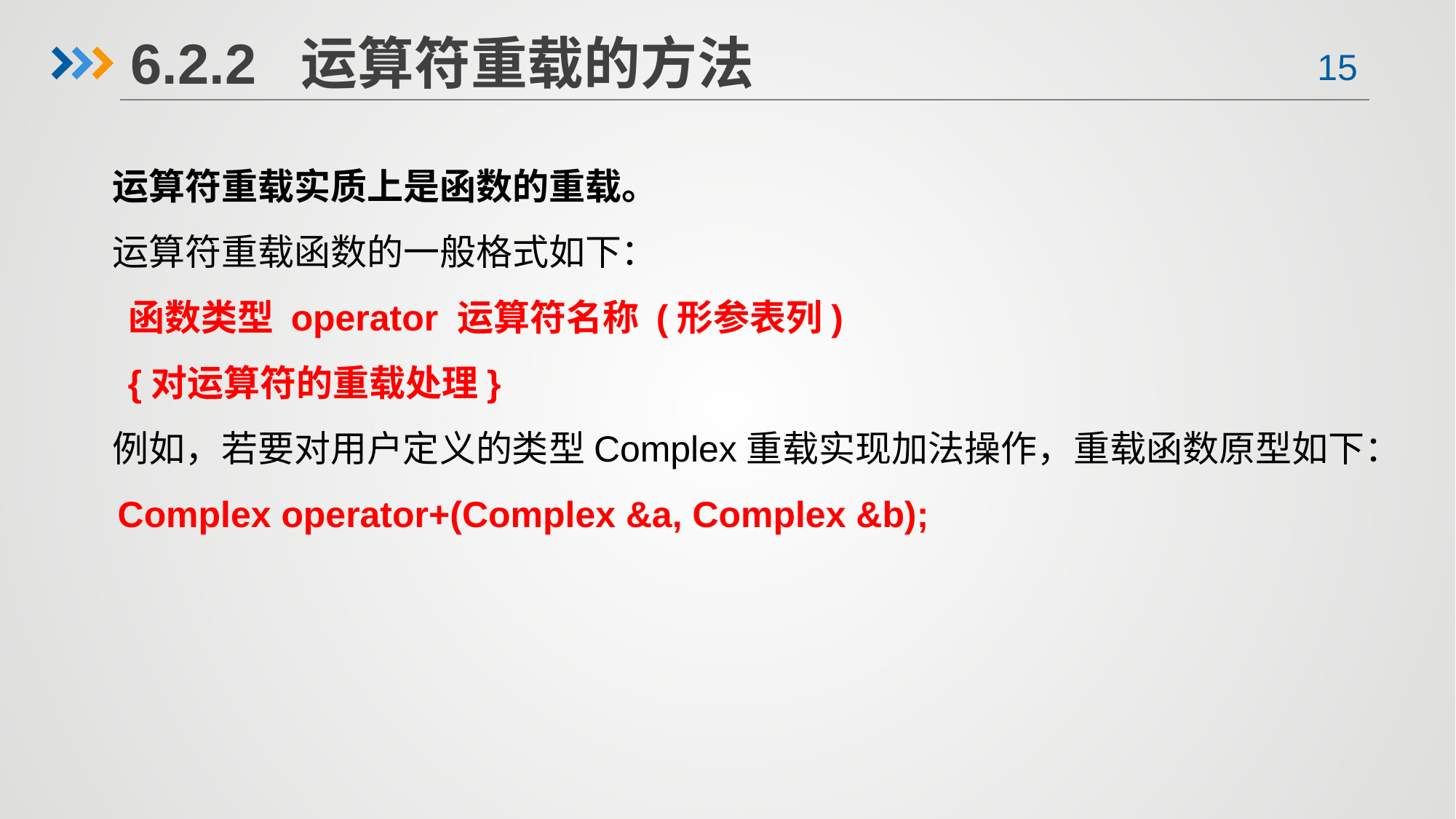

6.2.2  运算符重载的方法
  运算符重载实质上是函数的重载。
  运算符重载函数的一般格式如下：
    函数类型 operator 运算符名称 (形参表列)
    {对运算符的重载处理}
  例如，若要对用户定义的类型Complex重载实现加法操作，重载函数原型如下：
   Complex operator+(Complex &a, Complex &b);